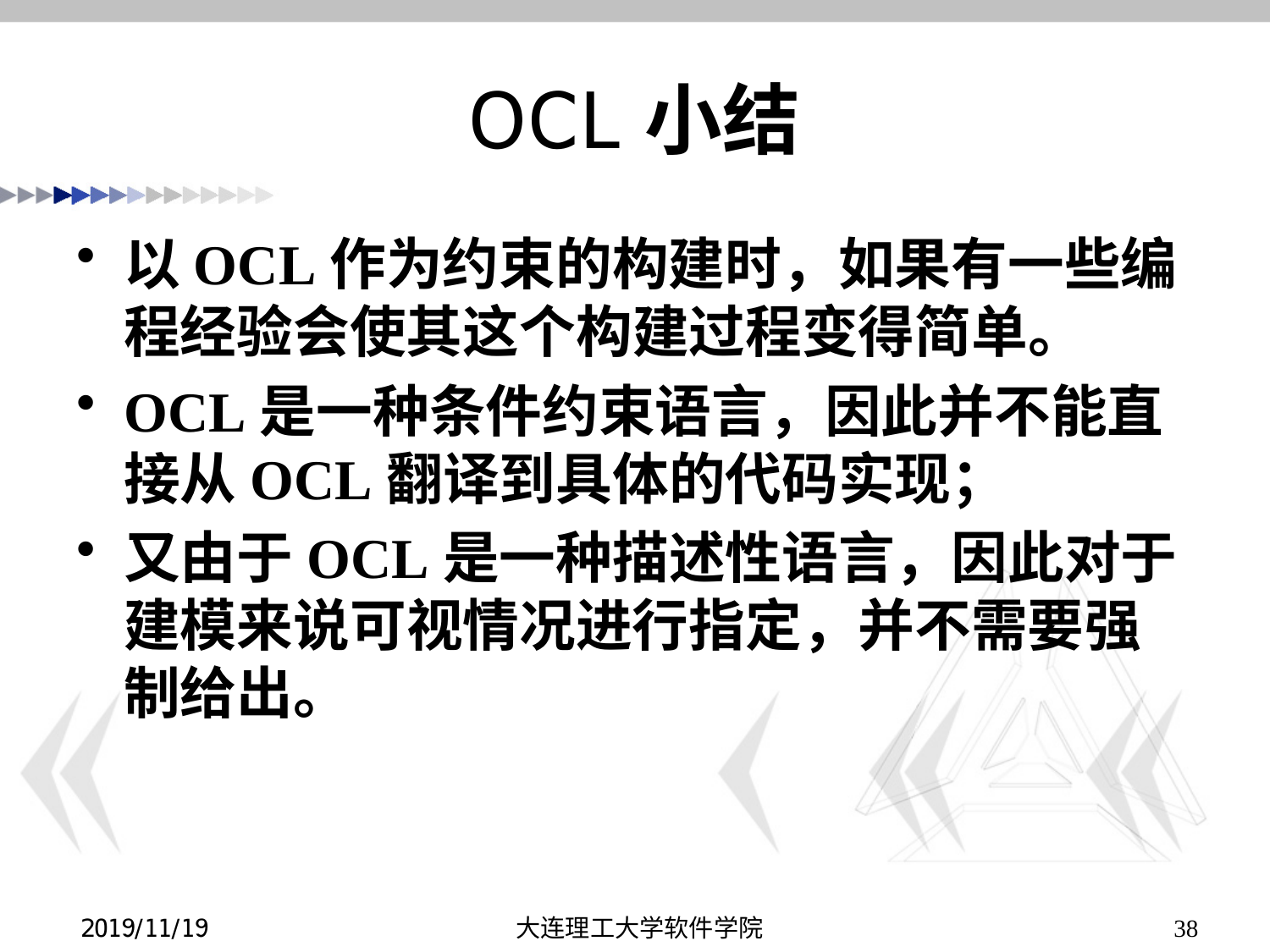

# OCL小结
以OCL作为约束的构建时，如果有一些编程经验会使其这个构建过程变得简单。
OCL是一种条件约束语言，因此并不能直接从OCL翻译到具体的代码实现；
又由于OCL是一种描述性语言，因此对于建模来说可视情况进行指定，并不需要强制给出。
2019/11/19
大连理工大学软件学院
38